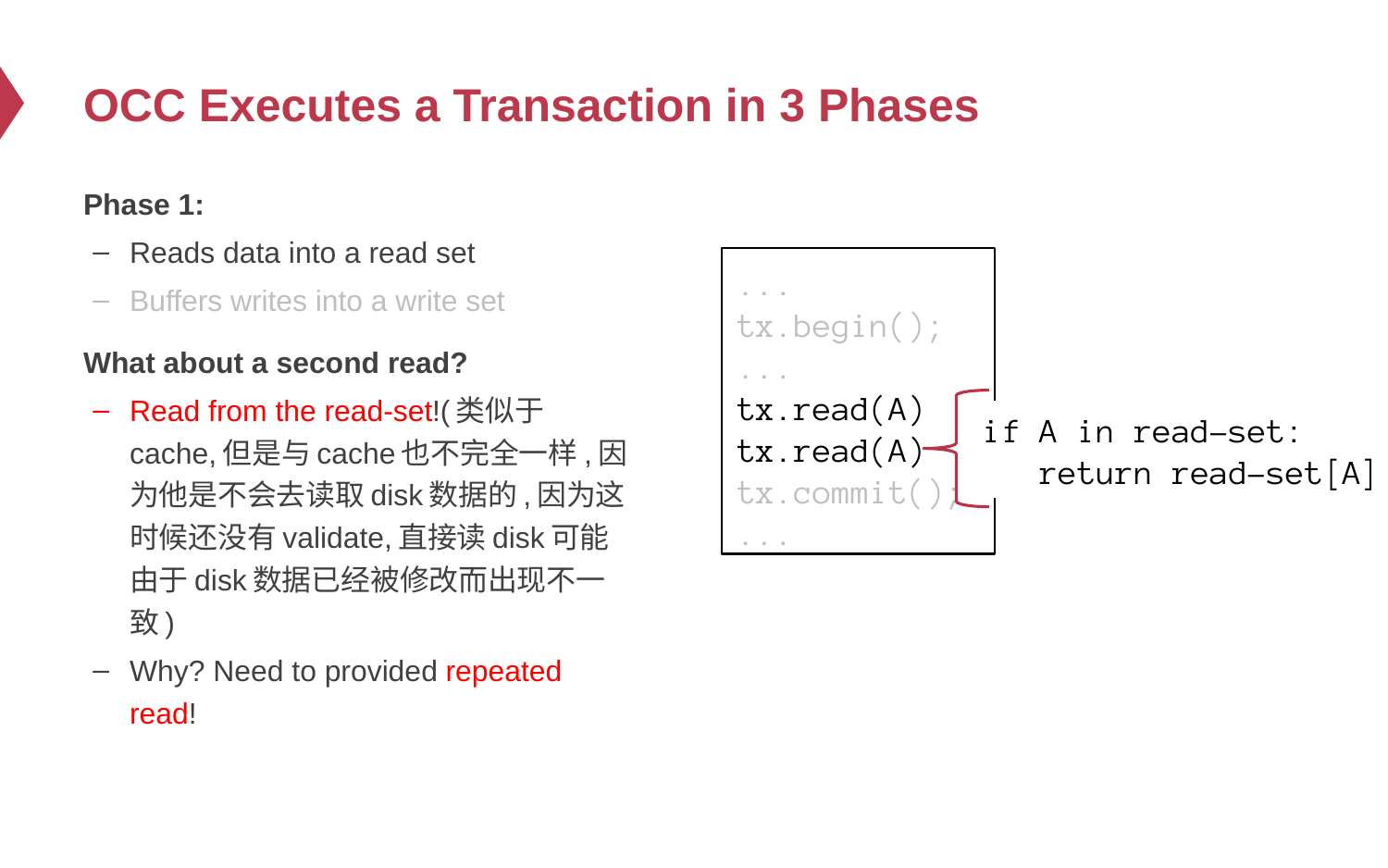

# OCC Executes a Transaction in 3 Phases
Phase 1:
Reads data into a read set
Buffers writes into a write set
What about a second read?
Read from the read-set!(类似于cache,但是与cache也不完全一样,因为他是不会去读取disk数据的,因为这时候还没有validate,直接读disk可能由于disk数据已经被修改而出现不一致)
Why? Need to provided repeated read!

...
tx.begin();
...
tx.read(A)
tx.read(A)
tx.commit();
...

if A in read-set:
   return read-set[A]
32